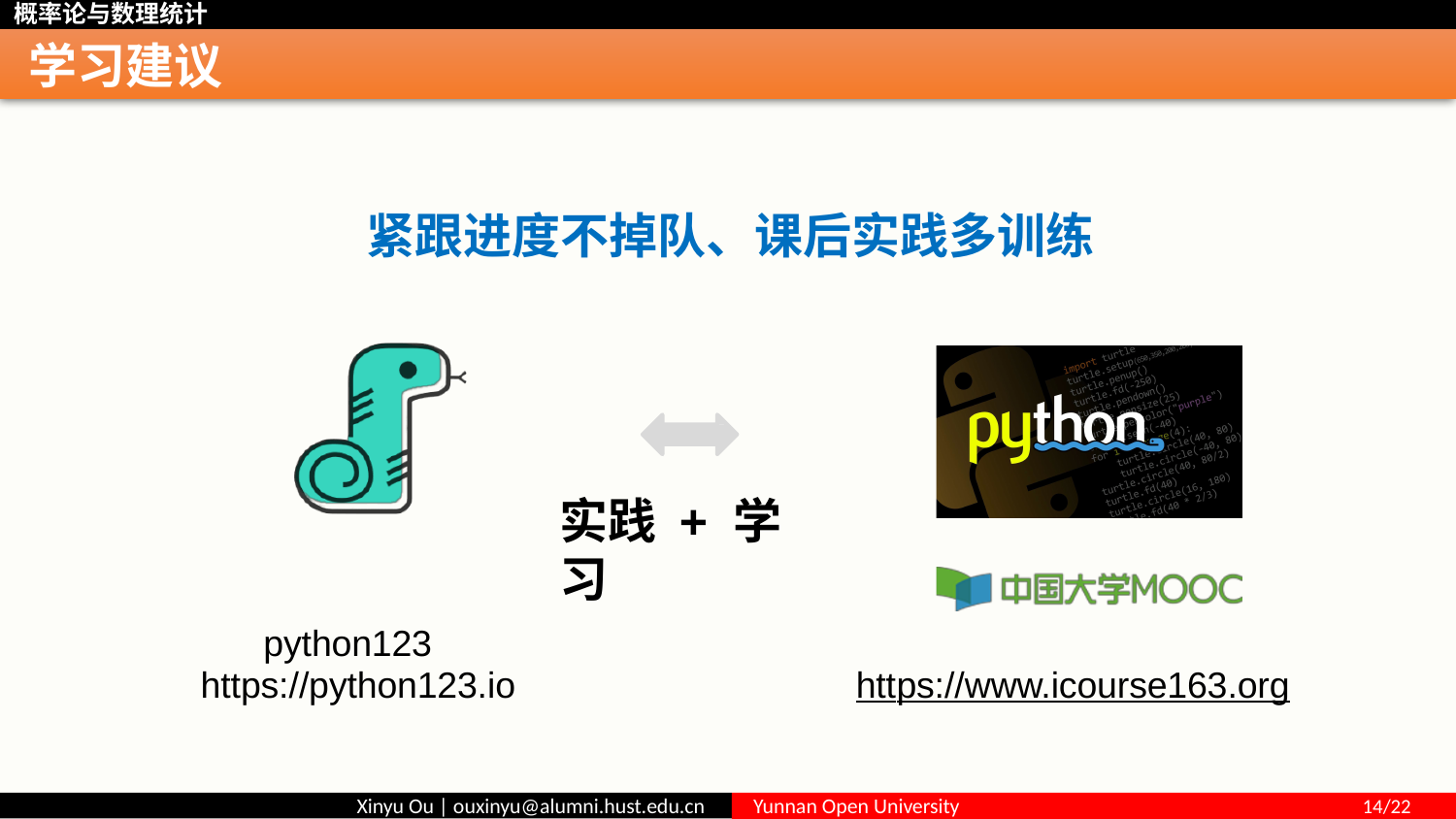

# 学习建议
紧跟进度不掉队、课后实践多训练

实践 + 学习
python123

https://python123.io
https://www.icourse163.org